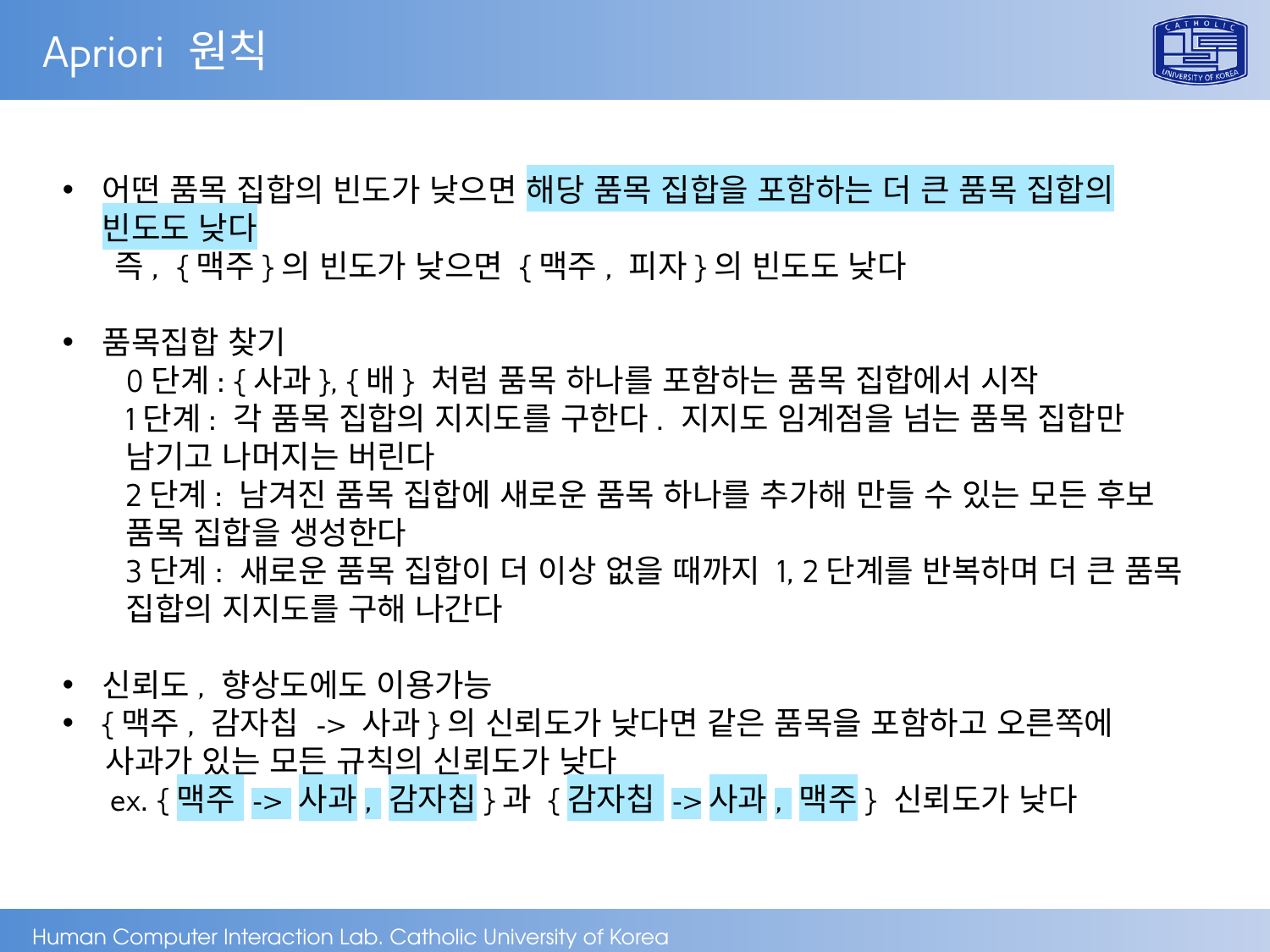

Apriori 원칙

어떤 품목 집합의 빈도가 낮으면 해당 품목 집합을 포함하는 더 큰 품목 집합의 빈도도 낮다
     즉,  {맥주}의 빈도가 낮으면 {맥주, 피자}의 빈도도 낮다

품목집합 찾기
0단계: {사과}, {배} 처럼 품목 하나를 포함하는 품목 집합에서 시작
1단계: 각 품목 집합의 지지도를 구한다. 지지도 임계점을 넘는 품목 집합만   남기고 나머지는 버린다
2단계: 남겨진 품목 집합에 새로운 품목 하나를 추가해 만들 수 있는 모든 후보 품목 집합을 생성한다
3단계: 새로운 품목 집합이 더 이상 없을 때까지 1, 2단계를 반복하며 더 큰 품목 집합의 지지도를 구해 나간다

신뢰도, 향상도에도 이용가능
{맥주, 감자칩 -> 사과}의 신뢰도가 낮다면 같은 품목을 포함하고 오른쪽에
    사과가 있는 모든 규칙의 신뢰도가 낮다
     ex. {맥주 -> 사과, 감자칩}과 {감자칩 ->사과, 맥주} 신뢰도가 낮다